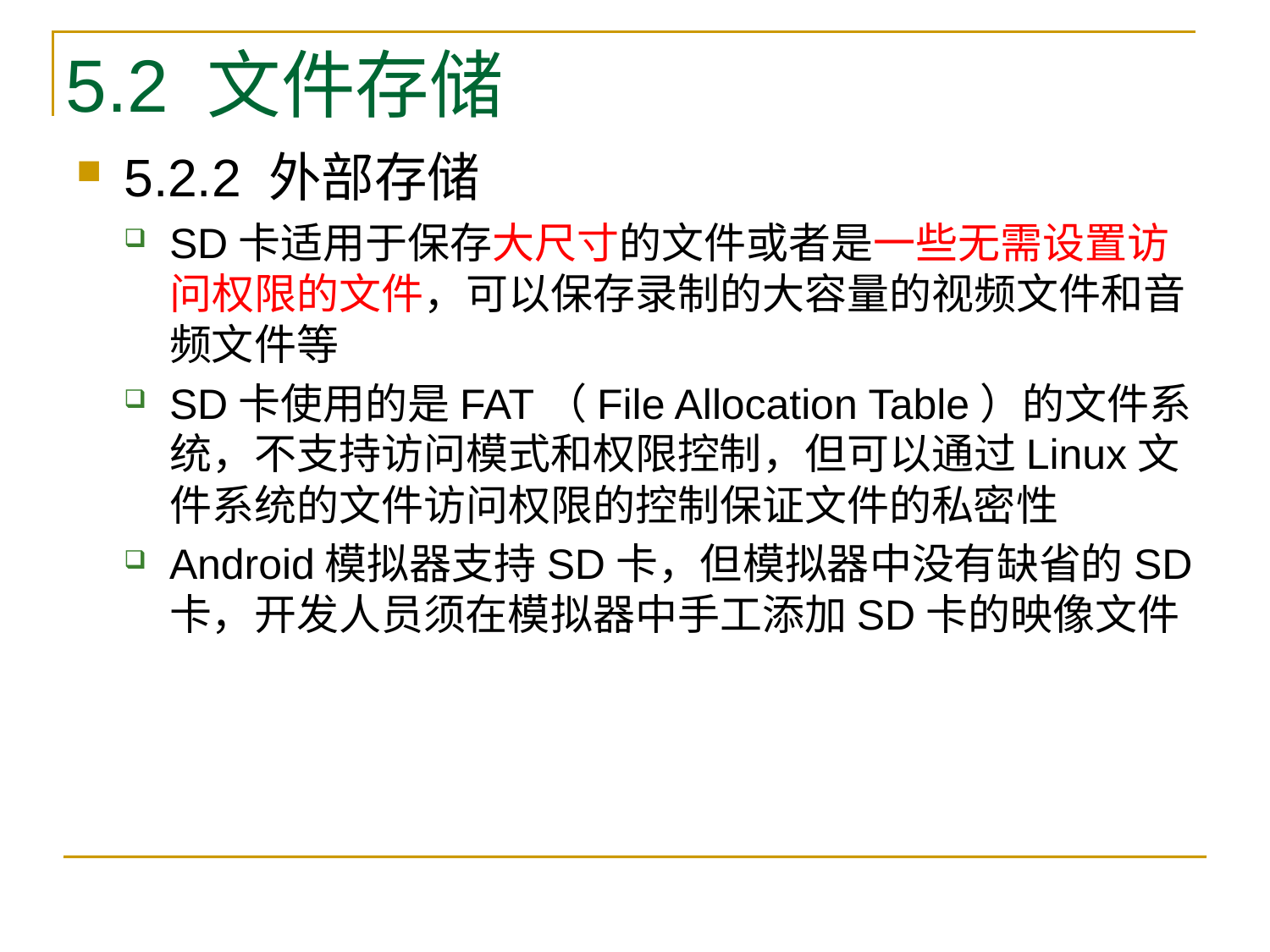

# 5.2 文件存储
5.2.2 外部存储
SD卡适用于保存大尺寸的文件或者是一些无需设置访问权限的文件，可以保存录制的大容量的视频文件和音频文件等
SD卡使用的是FAT（File Allocation Table）的文件系统，不支持访问模式和权限控制，但可以通过Linux文件系统的文件访问权限的控制保证文件的私密性
Android模拟器支持SD卡，但模拟器中没有缺省的SD卡，开发人员须在模拟器中手工添加SD卡的映像文件